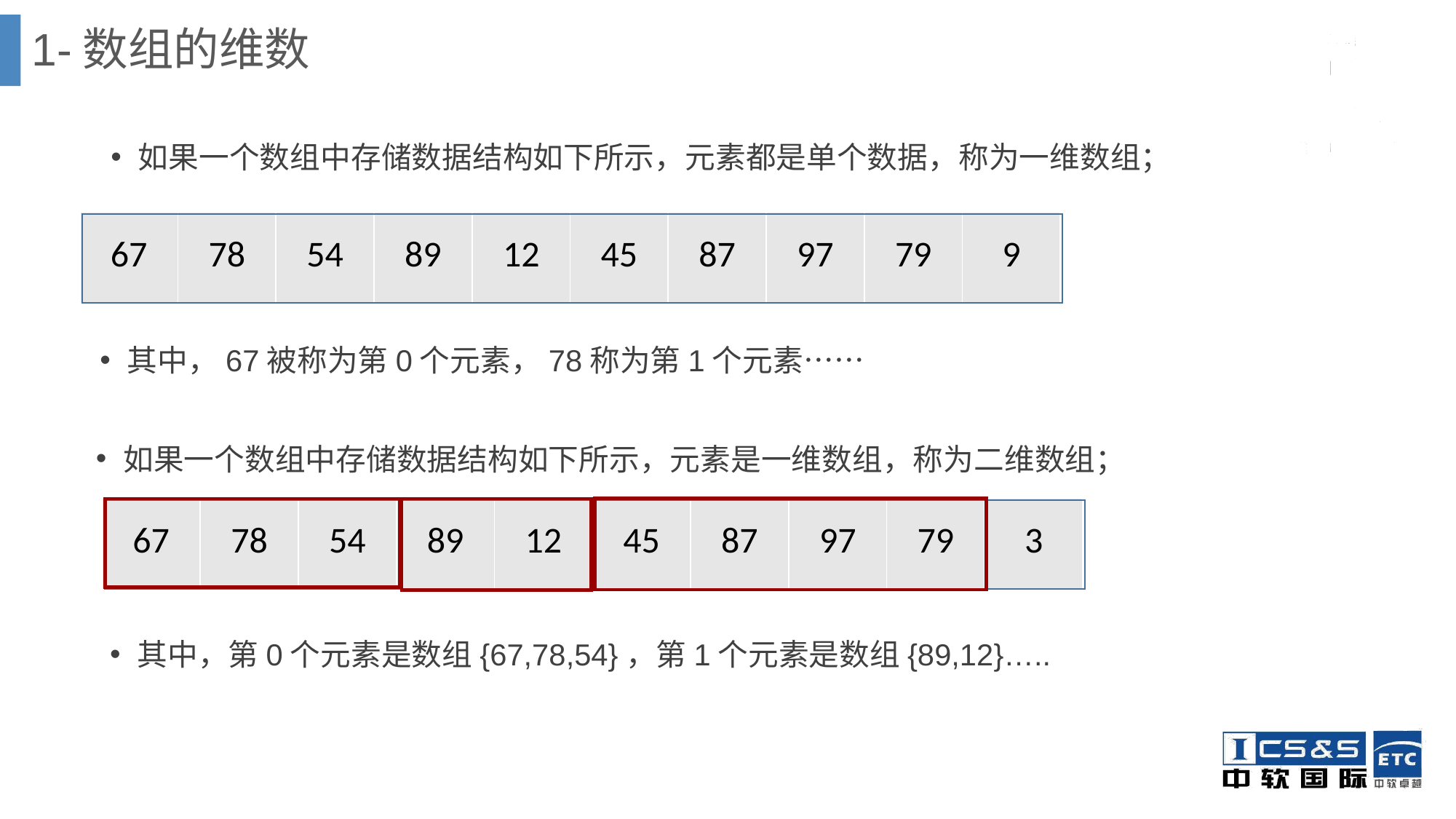

# 1-数组的维数
如果一个数组中存储数据结构如下所示，元素都是单个数据，称为一维数组；
| 67 | 78 | 54 | 89 | 12 | 45 | 87 | 97 | 79 | 9 |
| --- | --- | --- | --- | --- | --- | --- | --- | --- | --- |

其中，67被称为第0个元素，78称为第1个元素……
如果一个数组中存储数据结构如下所示，元素是一维数组，称为二维数组；

| 67 | 78 | 54 | 89 | 12 | 45 | 87 | 97 | 79 | 3 |
| --- | --- | --- | --- | --- | --- | --- | --- | --- | --- |

其中，第0个元素是数组{67,78,54}，第1个元素是数组{89,12}…..